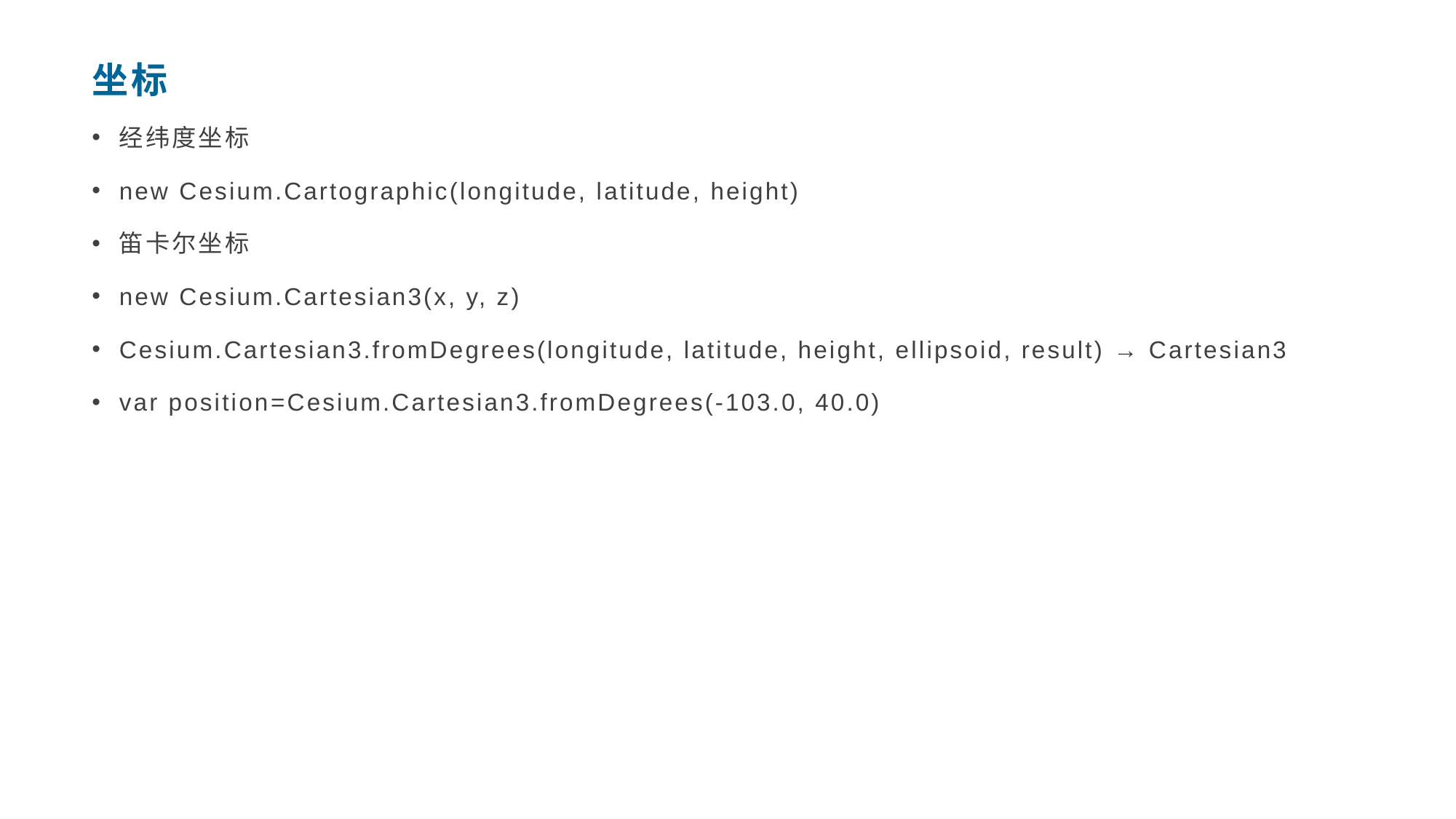

# 坐标
经纬度坐标
new Cesium.Cartographic(longitude, latitude, height)
笛卡尔坐标
new Cesium.Cartesian3(x, y, z)
Cesium.Cartesian3.fromDegrees(longitude, latitude, height, ellipsoid, result) → Cartesian3
var position=Cesium.Cartesian3.fromDegrees(-103.0, 40.0)